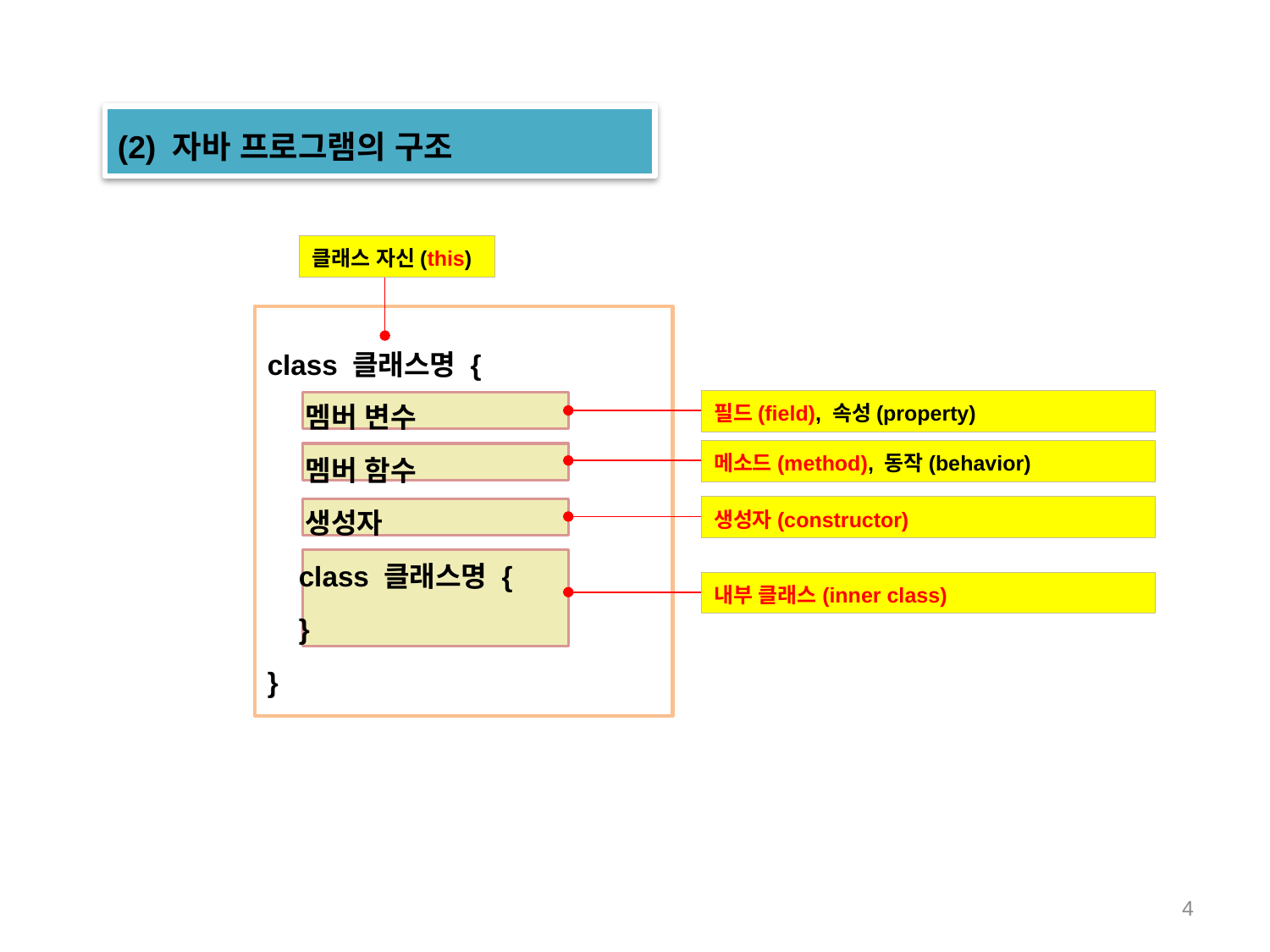

(2) 자바 프로그램의 구조
클래스 자신(this)
class 클래스명 {
    멤버 변수
    멤버 함수
    생성자
    class 클래스명 {
    }
}
필드(field), 속성(property)

메소드(method), 동작(behavior)

생성자(constructor)

내부 클래스(inner class)
4